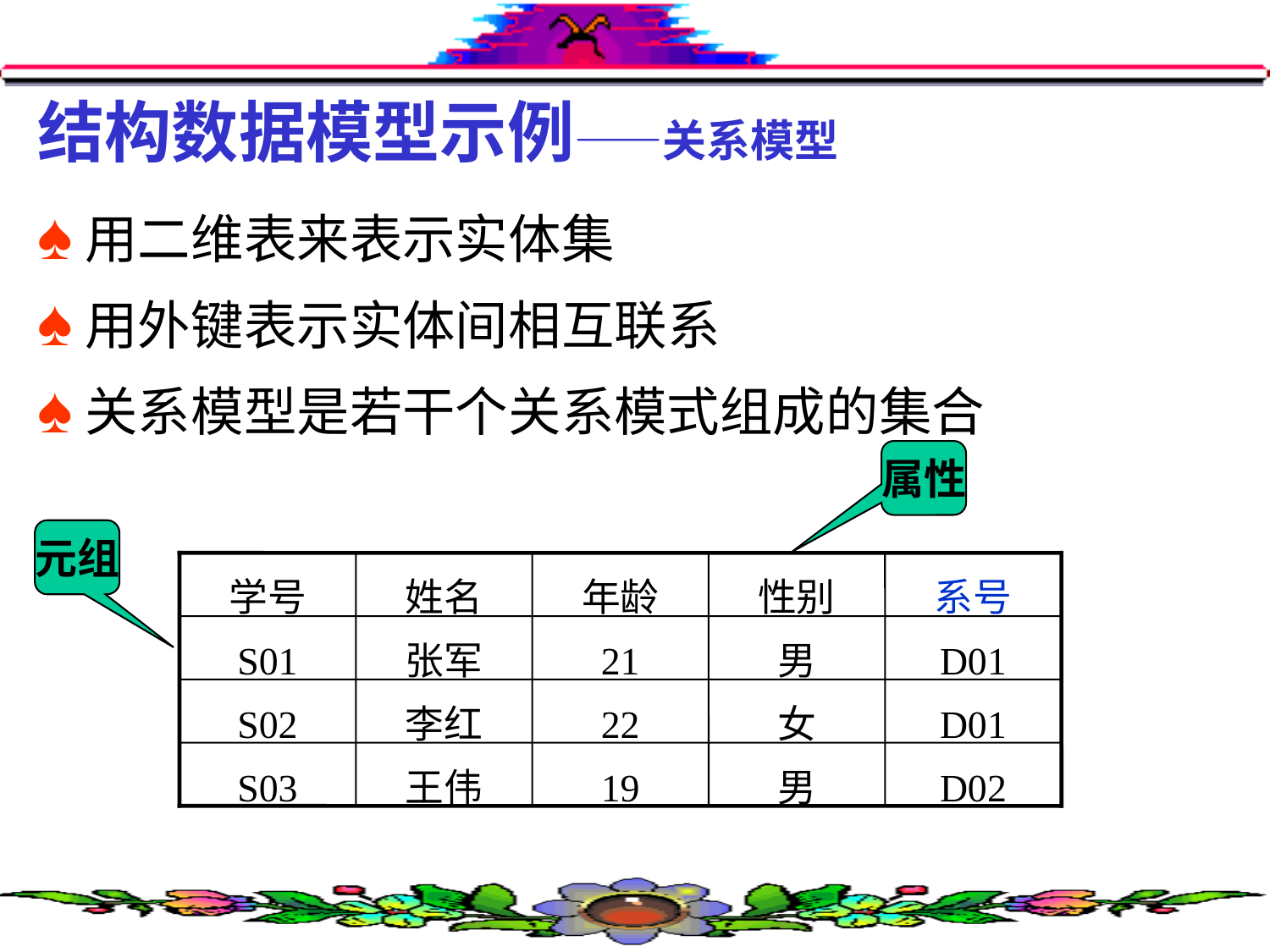

# 结构数据模型示例——关系模型
用二维表来表示实体集
用外键表示实体间相互联系
关系模型是若干个关系模式组成的集合
属性
元组
学号

姓名

年龄

性别

系号

S01

张军
21
男
D01
S02

李红
22
女
D01
S03

王伟
19
男
D02